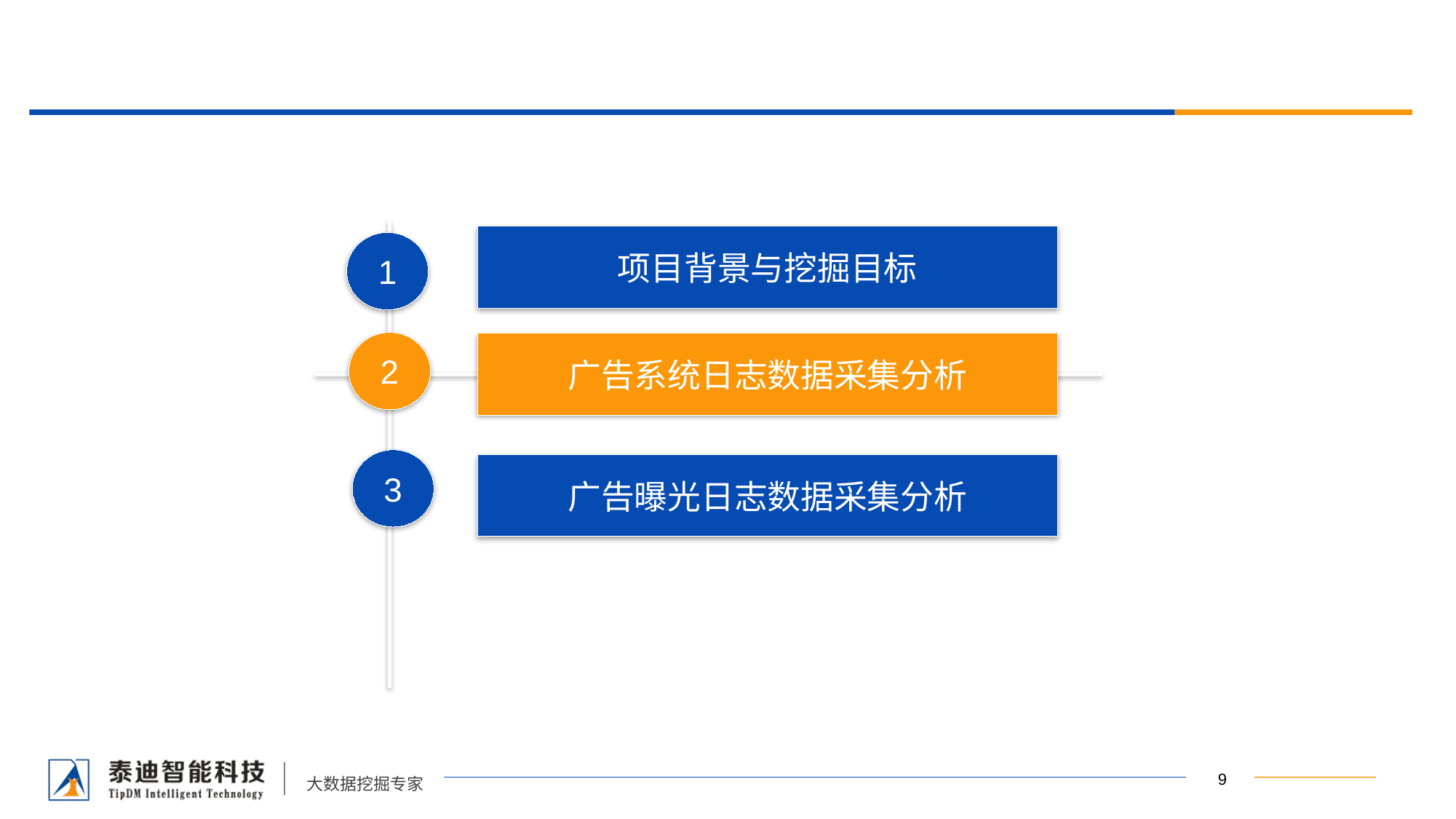

项目背景与挖掘目标
1
2
广告系统日志数据采集分析

3
广告曝光日志数据采集分析